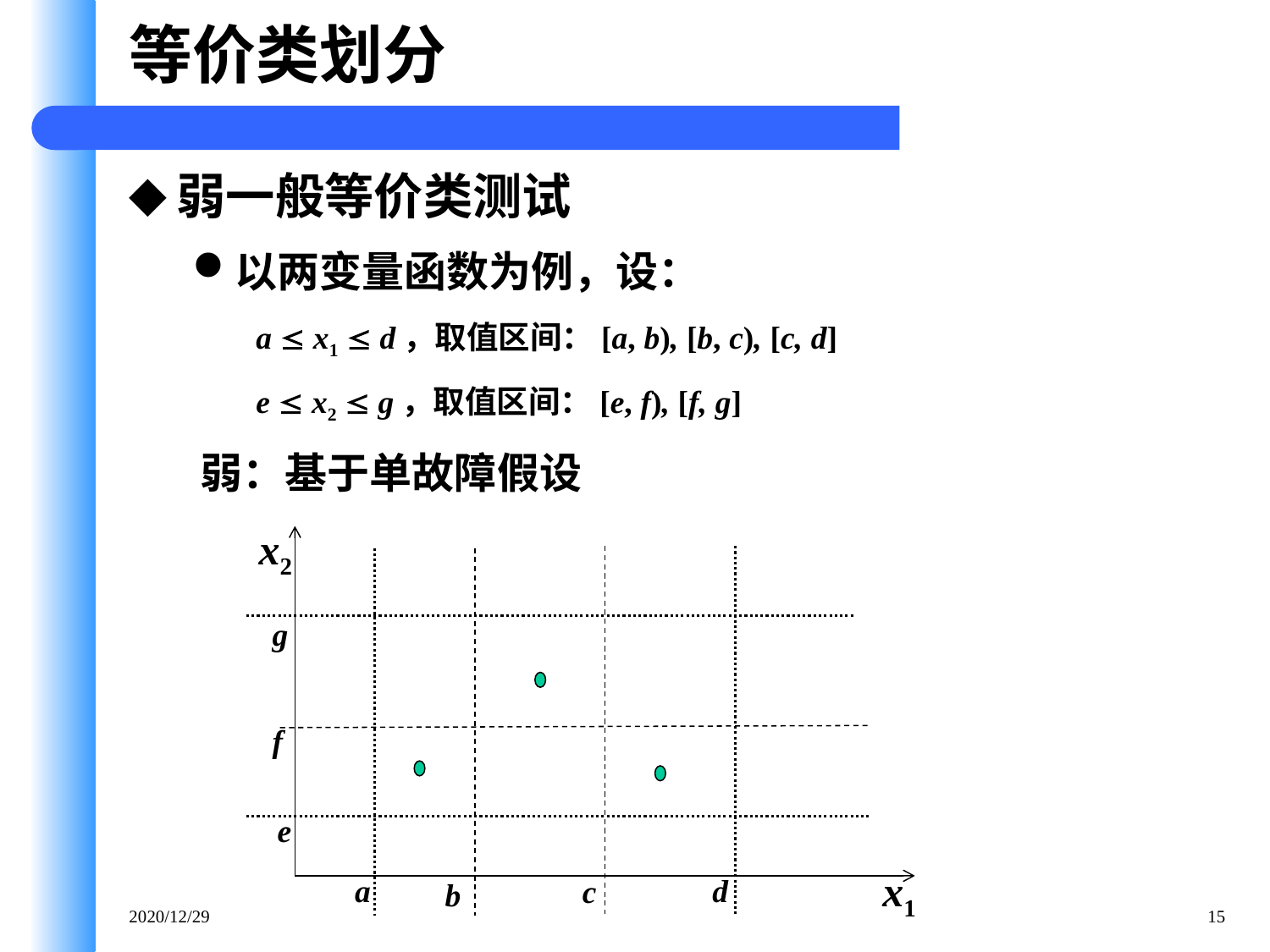

# 等价类划分
弱一般等价类测试
以两变量函数为例，设：
a ≤ x1 ≤ d，取值区间：[a, b), [b, c), [c, d]
e ≤ x2 ≤ g，取值区间：[e, f), [f, g]
弱：基于单故障假设

x2
g

f

e
x1
a
d
c
b
2020/12/29
15